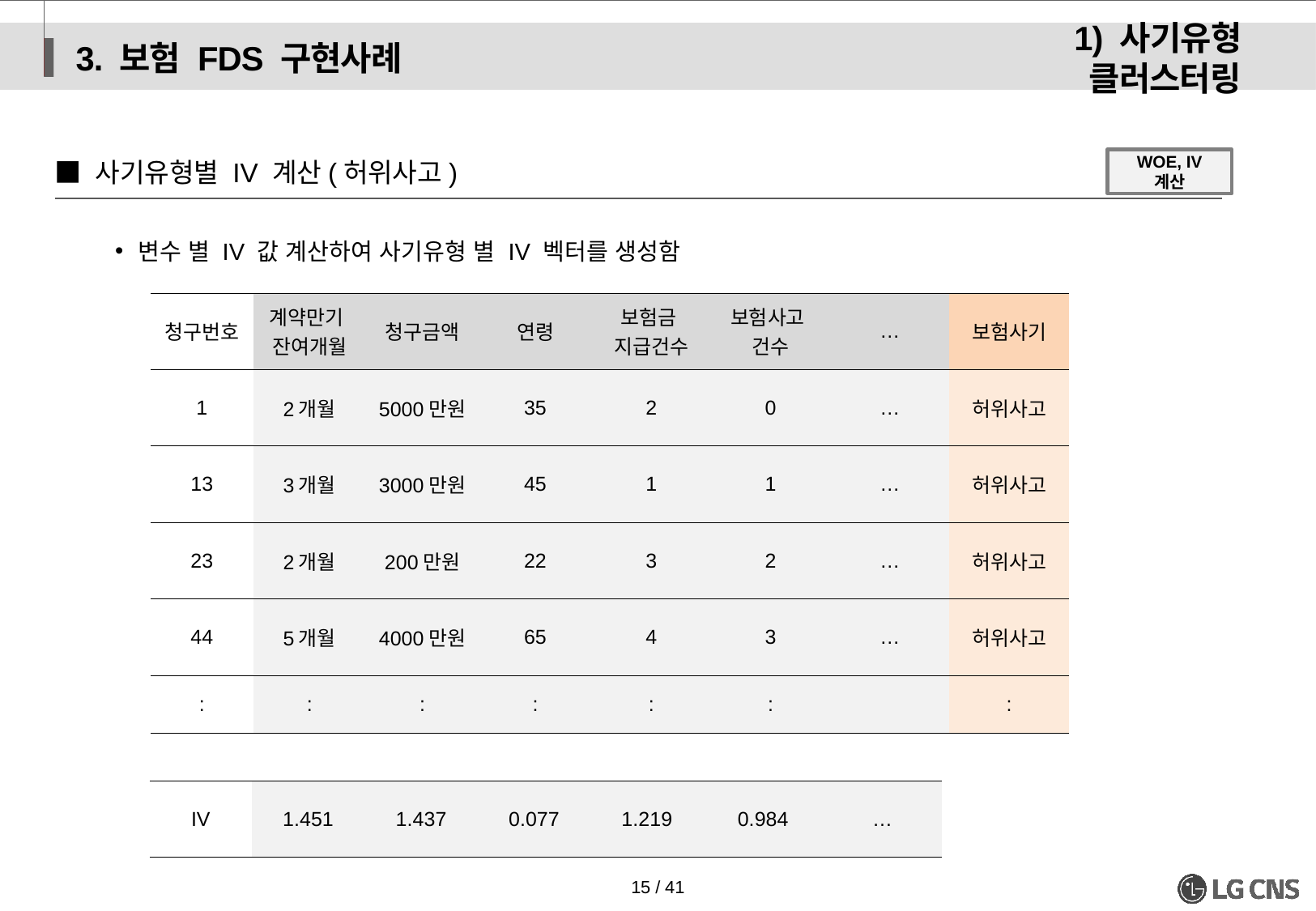

3. 보험 FDS 구현사례
1) 사기유형 클러스터링
■ 사기유형별 IV 계산(허위사고)
WOE, IV 계산
변수 별 IV 값 계산하여 사기유형 별 IV 벡터를 생성함
| 청구번호 | 계약만기 잔여개월 | 청구금액 | 연령 | 보험금 지급건수 | 보험사고 건수 | … | 보험사기 |
| --- | --- | --- | --- | --- | --- | --- | --- |
| 1 | 2개월 | 5000만원 | 35 | 2 | 0 | … | 허위사고 |
| 13 | 3개월 | 3000만원 | 45 | 1 | 1 | … | 허위사고 |
| 23 | 2개월 | 200만원 | 22 | 3 | 2 | … | 허위사고 |
| 44 | 5개월 | 4000만원 | 65 | 4 | 3 | … | 허위사고 |
| : | : | : | : | : | : |  | : |
| IV | 1.451 | 1.437 | 0.077 | 1.219 | 0.984 | … |
| --- | --- | --- | --- | --- | --- | --- |